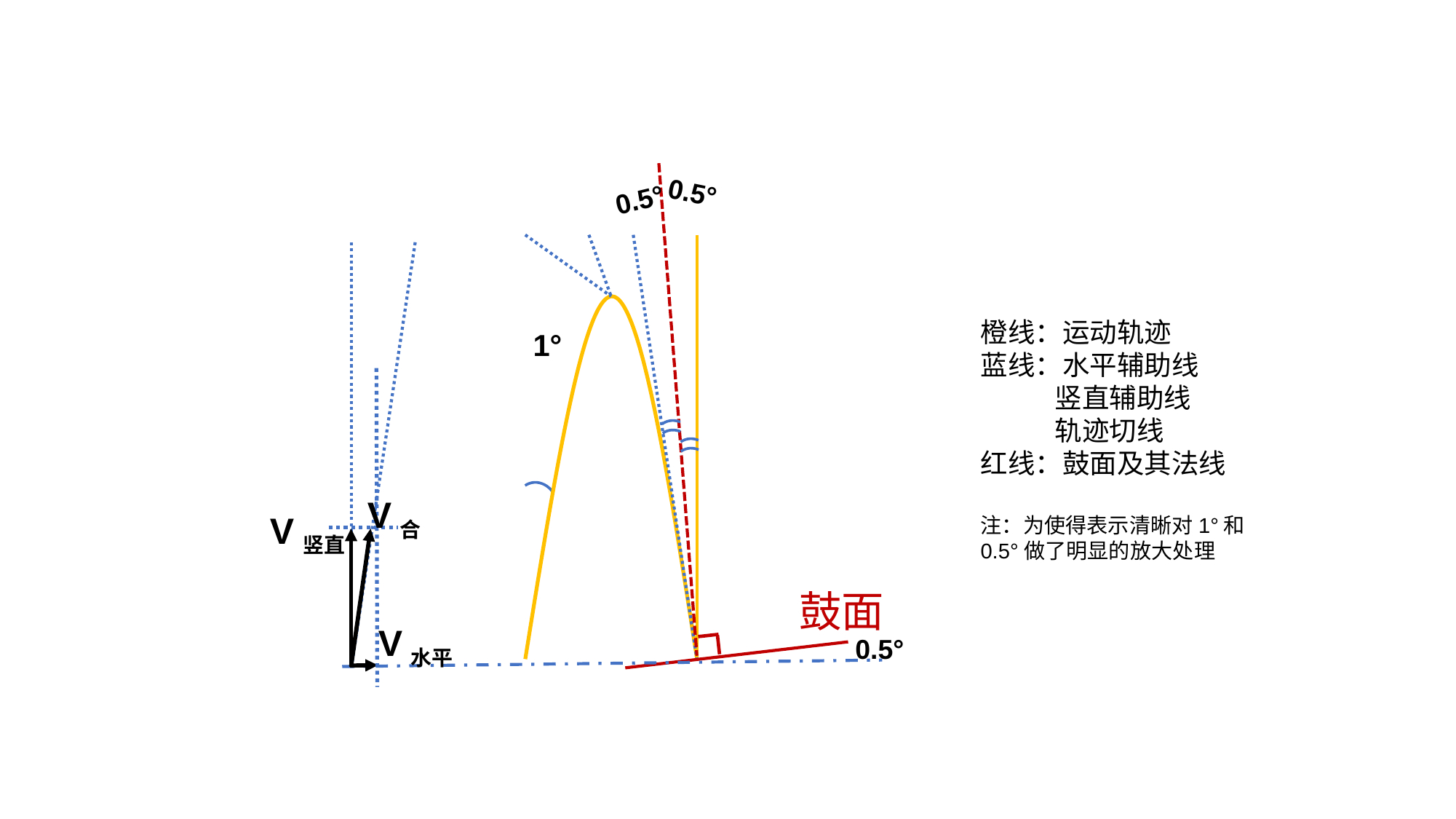

0.5°
0.5°

橙线：运动轨迹
蓝线：水平辅助线
           竖直辅助线
           轨迹切线
红线：鼓面及其法线

注：为使得表示清晰对1°和0.5°做了明显的放大处理
1°

V合
V竖直
鼓面
V水平
0.5°